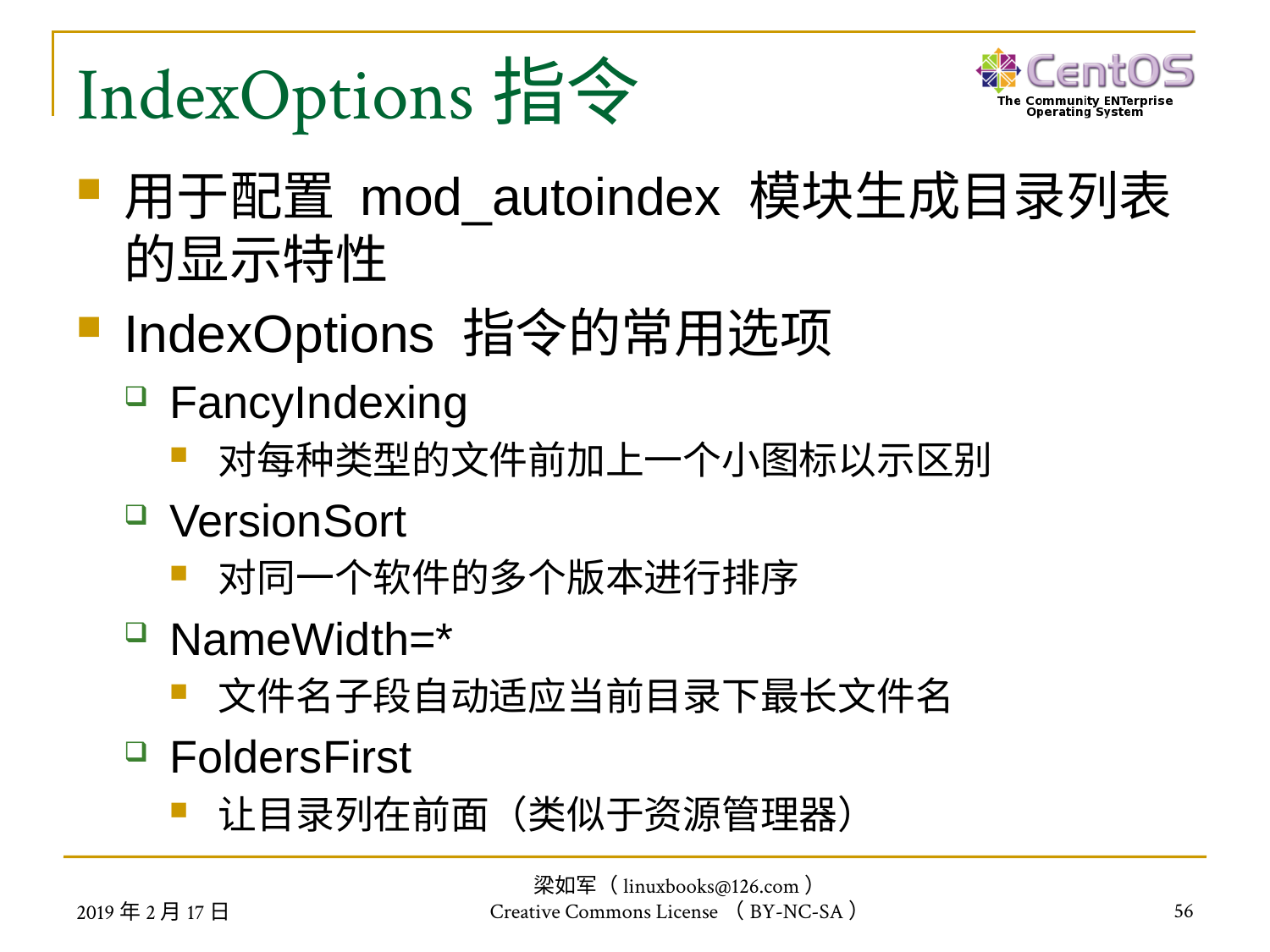

# IndexOptions指令
用于配置 mod_autoindex 模块生成目录列表的显示特性
IndexOptions 指令的常用选项
FancyIndexing
对每种类型的文件前加上一个小图标以示区别
VersionSort
对同一个软件的多个版本进行排序
NameWidth=*
文件名子段自动适应当前目录下最长文件名
FoldersFirst
让目录列在前面（类似于资源管理器）

梁如军（linuxbooks@126.com）
Creative Commons License（BY-NC-SA）
2019年2月17日
56